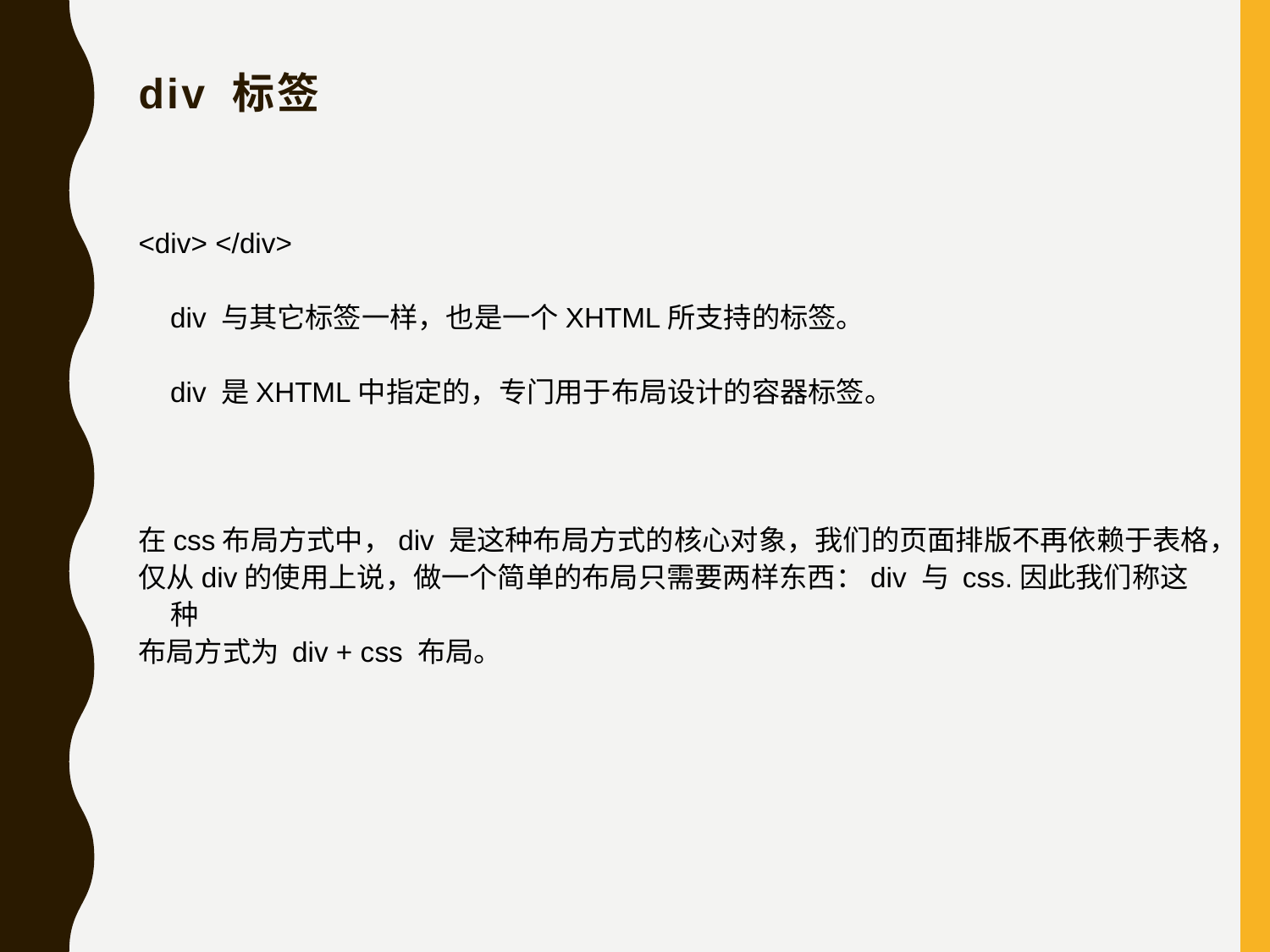

# div 标签
<div> </div>

	div 与其它标签一样，也是一个XHTML所支持的标签。

	div 是XHTML中指定的，专门用于布局设计的容器标签。

在css布局方式中，div 是这种布局方式的核心对象，我们的页面排版不再依赖于表格，
仅从div的使用上说，做一个简单的布局只需要两样东西：div 与 css.因此我们称这种
布局方式为 div + css 布局。